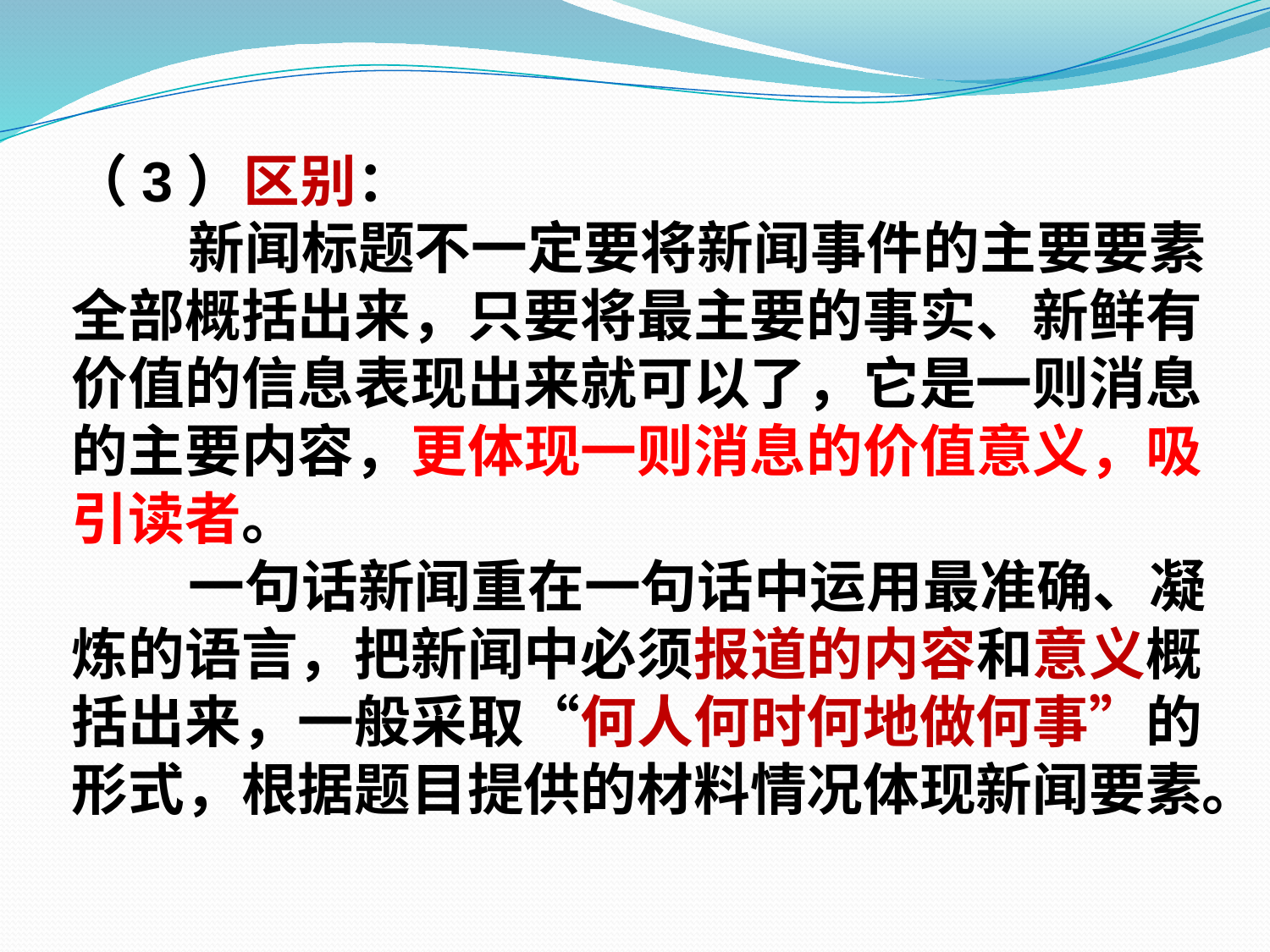

（3）区别：
        新闻标题不一定要将新闻事件的主要要素全部概括出来，只要将最主要的事实、新鲜有价值的信息表现出来就可以了，它是一则消息的主要内容，更体现一则消息的价值意义，吸引读者。
        一句话新闻重在一句话中运用最准确、凝炼的语言，把新闻中必须报道的内容和意义概括出来，一般采取“何人何时何地做何事”的形式，根据题目提供的材料情况体现新闻要素。